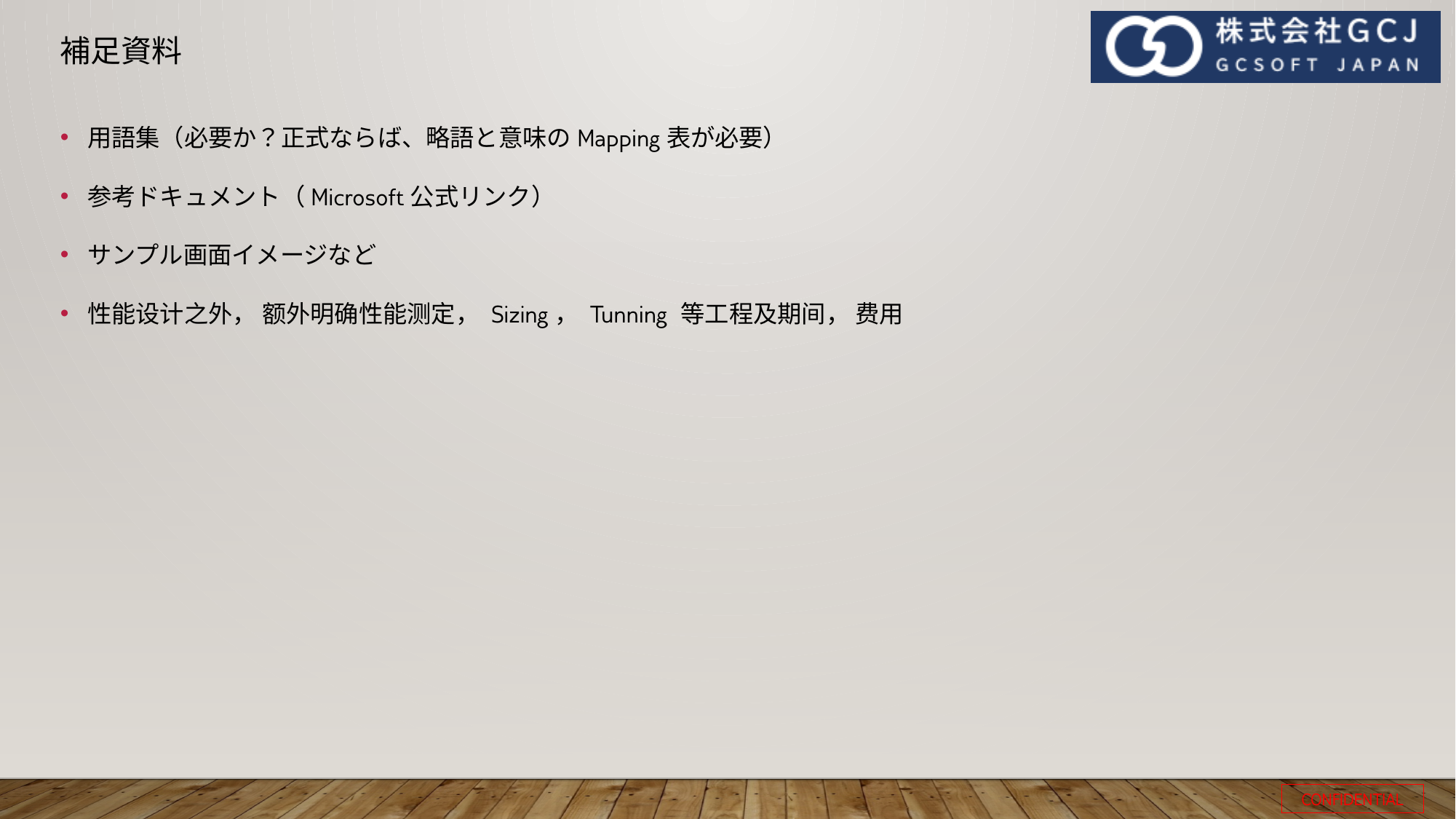

# 補足資料
用語集（必要か？正式ならば、略語と意味のMapping表が必要）
参考ドキュメント（Microsoft公式リンク）
サンプル画面イメージなど
性能设计之外， 额外明确性能测定， Sizing， Tunning 等工程及期间， 费用